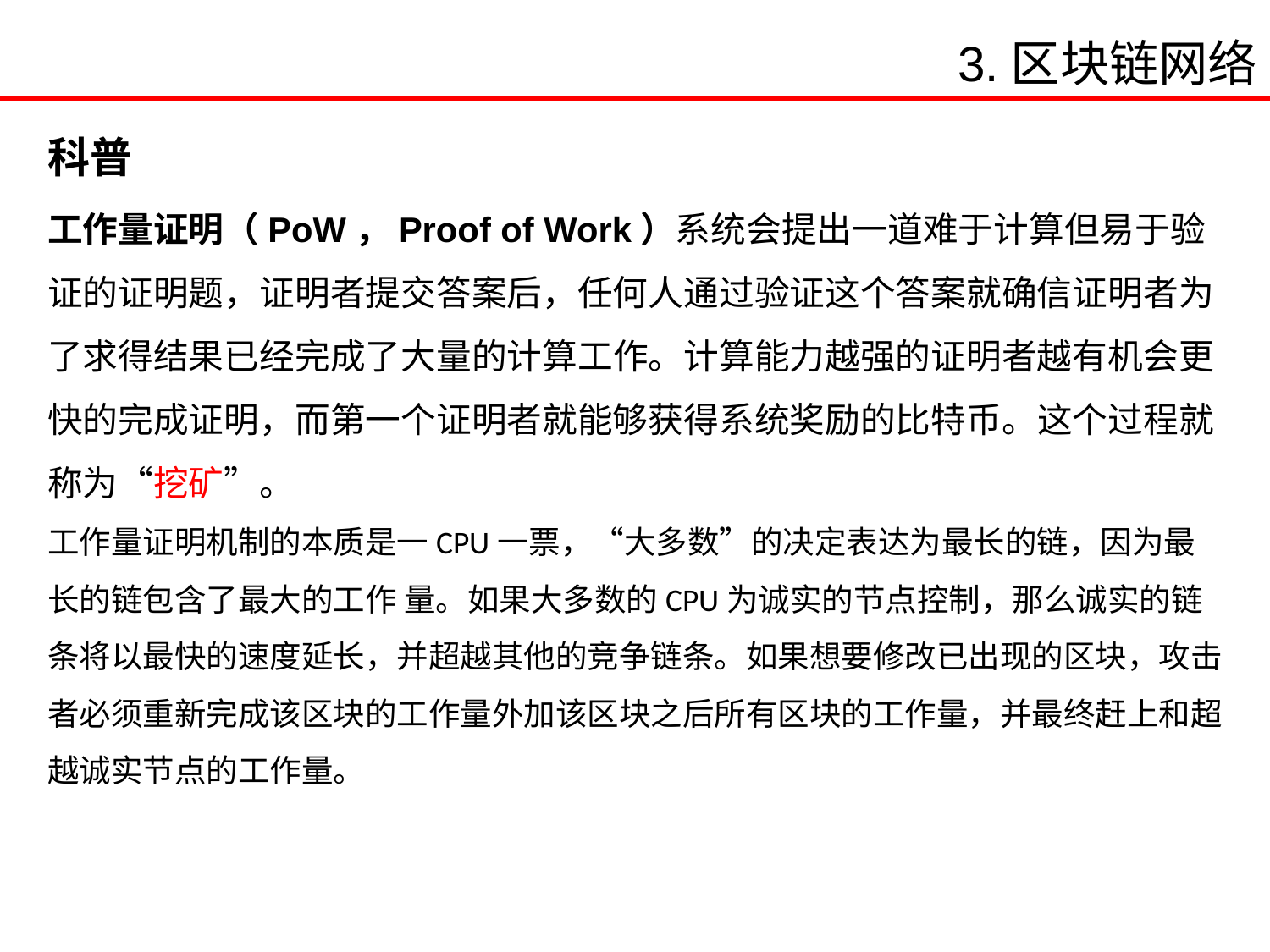

3.区块链网络
科普
工作量证明（PoW，Proof of Work）系统会提出一道难于计算但易于验证的证明题，证明者提交答案后，任何人通过验证这个答案就确信证明者为了求得结果已经完成了大量的计算工作。计算能力越强的证明者越有机会更快的完成证明，而第一个证明者就能够获得系统奖励的比特币。这个过程就称为“挖矿”。
工作量证明机制的本质是一CPU一票，“大多数”的决定表达为最长的链，因为最长的链包含了最大的工作 量。如果大多数的CPU为诚实的节点控制，那么诚实的链条将以最快的速度延长，并超越其他的竞争链条。如果想要修改已出现的区块，攻击者必须重新完成该区块的工作量外加该区块之后所有区块的工作量，并最终赶上和超越诚实节点的工作量。